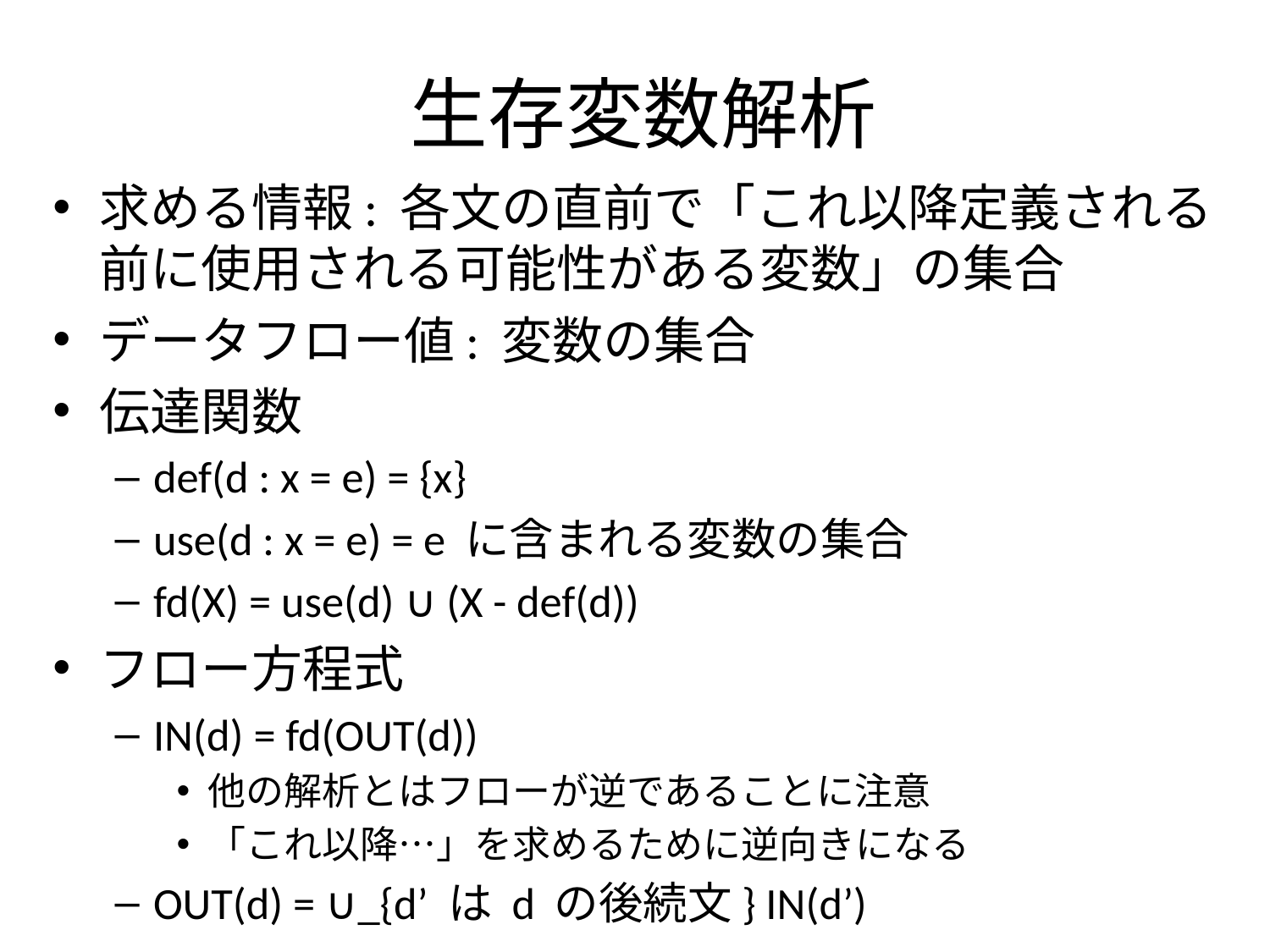

# 生存変数解析
求める情報: 各文の直前で「これ以降定義される前に使用される可能性がある変数」の集合
データフロー値: 変数の集合
伝達関数
def(d : x = e) = {x}
use(d : x = e) = e に含まれる変数の集合
fd(X) = use(d) ∪ (X - def(d))
フロー方程式
IN(d) = fd(OUT(d))
他の解析とはフローが逆であることに注意
「これ以降…」を求めるために逆向きになる
OUT(d) = ∪_{d’ は d の後続文} IN(d’)